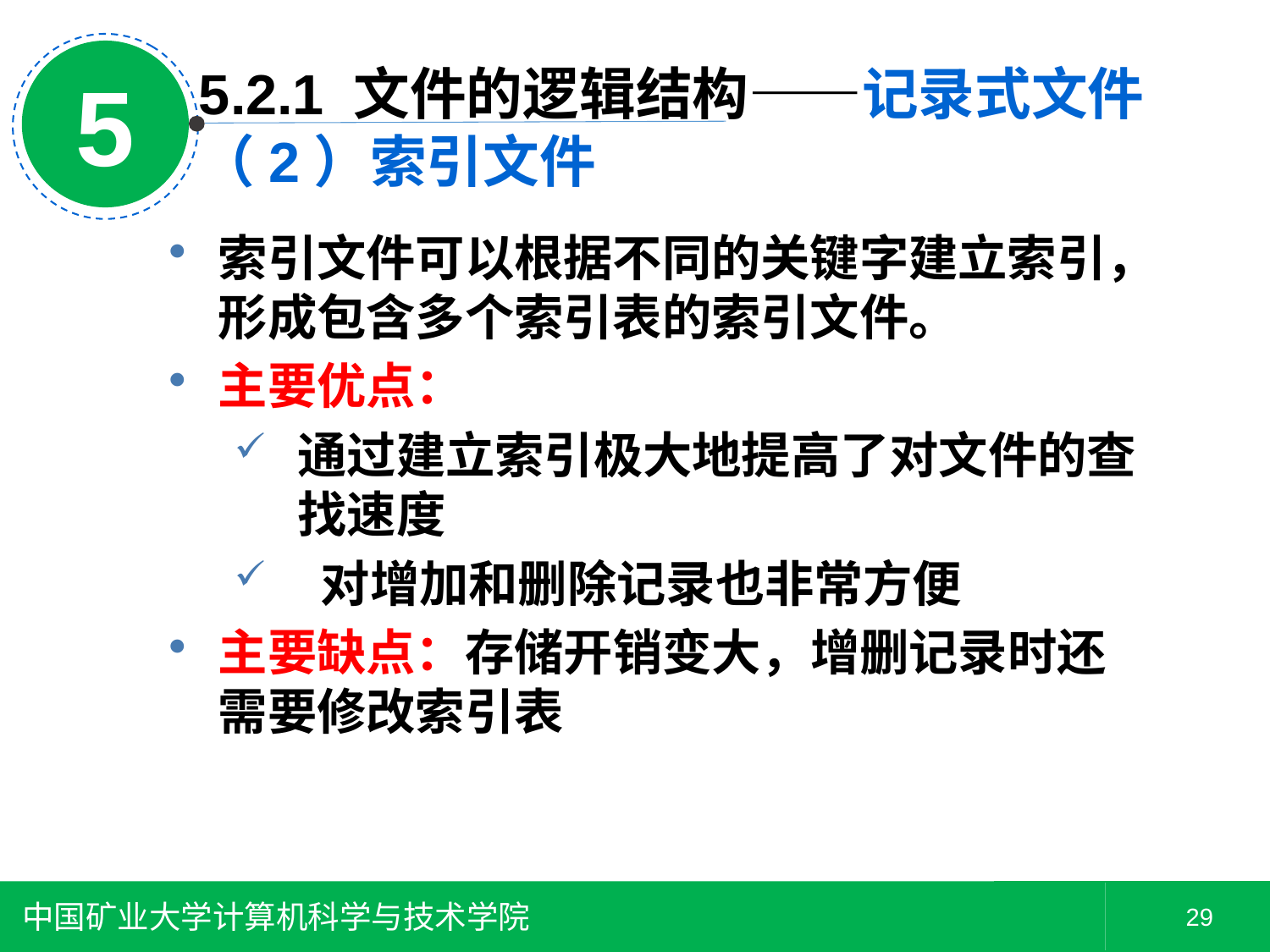

5
5.2.1 文件的逻辑结构——记录式文件
（2）索引文件

索引文件可以根据不同的关键字建立索引，形成包含多个索引表的索引文件。
主要优点：
通过建立索引极大地提高了对文件的查找速度
 对增加和删除记录也非常方便
主要缺点：存储开销变大，增删记录时还需要修改索引表